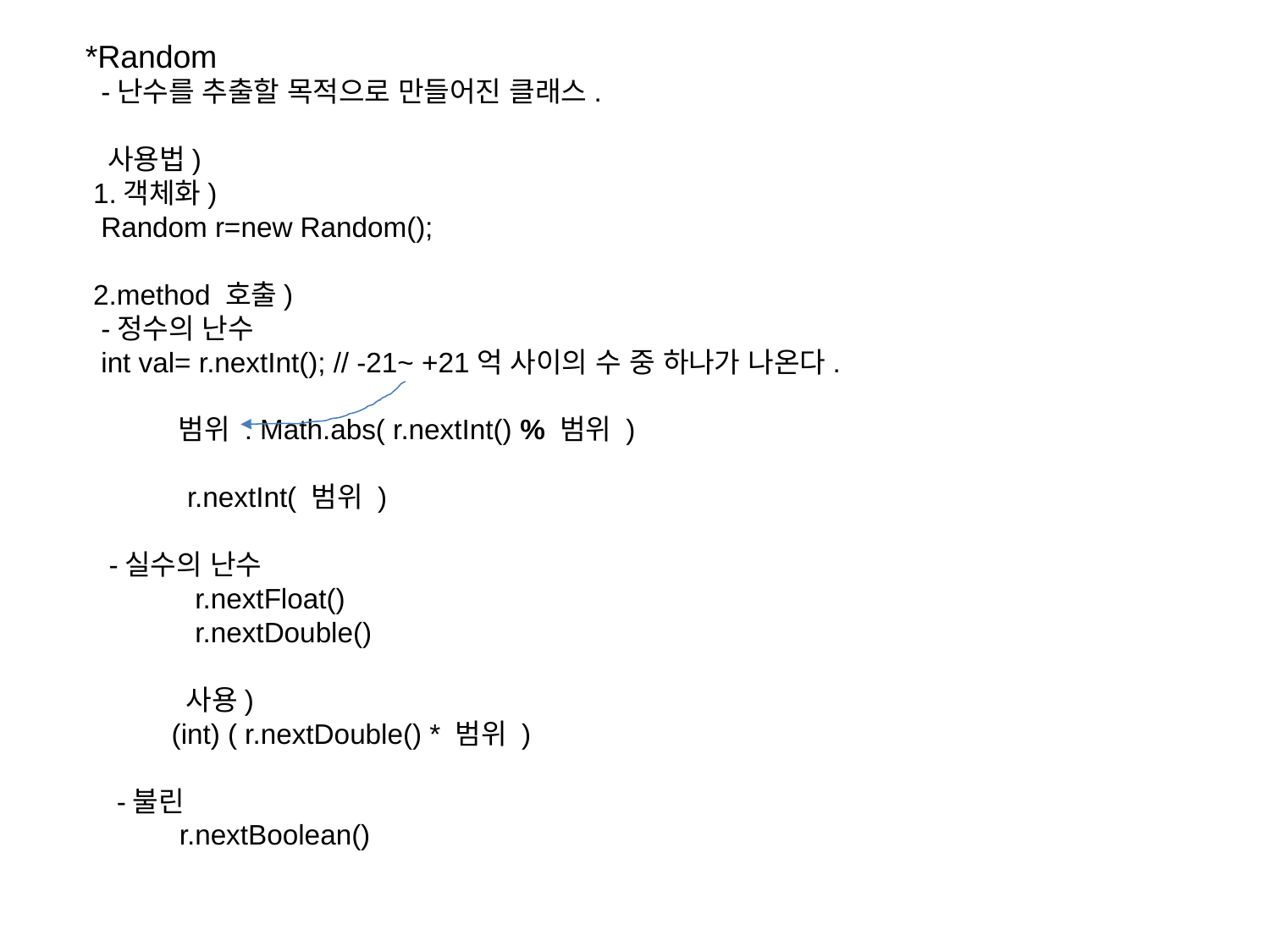

*Random
  -난수를 추출할 목적으로 만들어진 클래스.

  사용법)
 1.객체화)
  Random r=new Random();

 2.method 호출)
  -정수의 난수
  int val= r.nextInt(); // -21~ +21억 사이의 수 중 하나가 나온다.

           범위 : Math.abs( r.nextInt() % 범위 )

             r.nextInt( 범위 )

   -실수의 난수
              r.nextFloat()
              r.nextDouble()

            사용)
           (int) ( r.nextDouble() * 범위 )

    -불린
            r.nextBoolean()